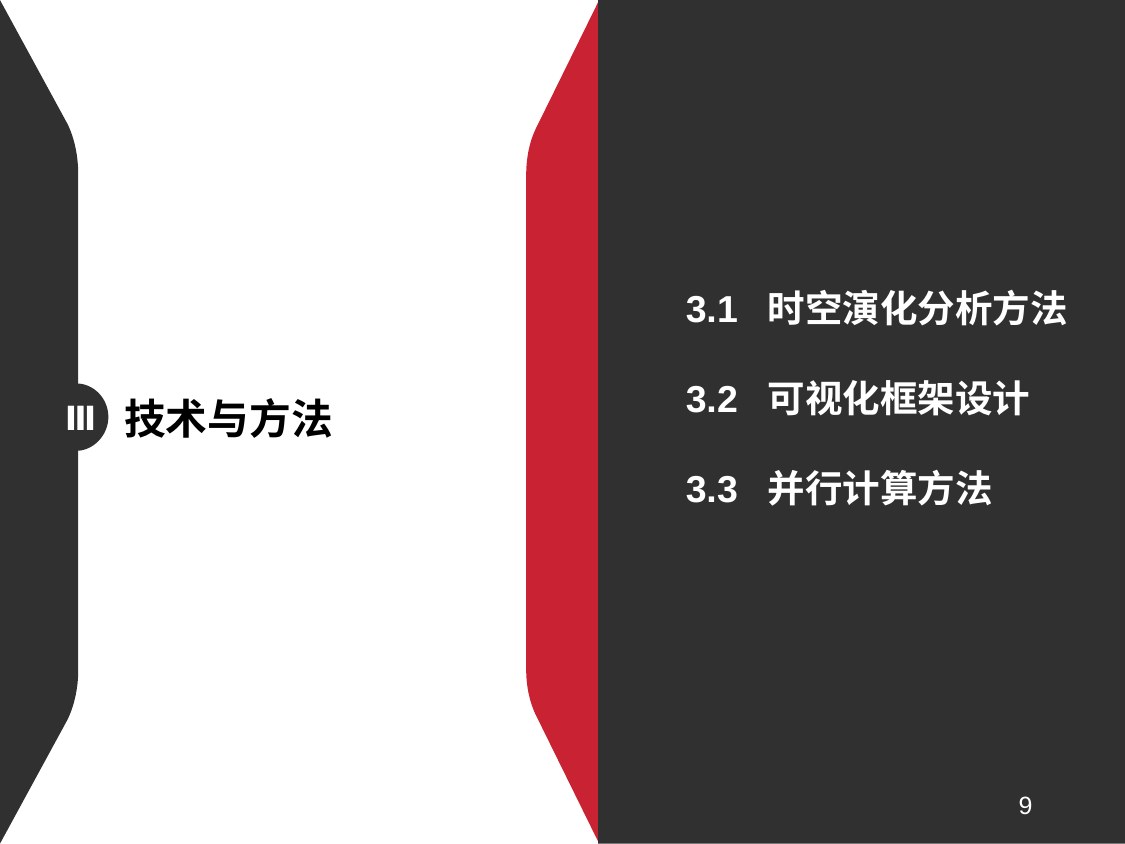

3.1  时空演化分析方法

3.2  可视化框架设计

3.3  并行计算方法

Ⅲ
技术与方法
9